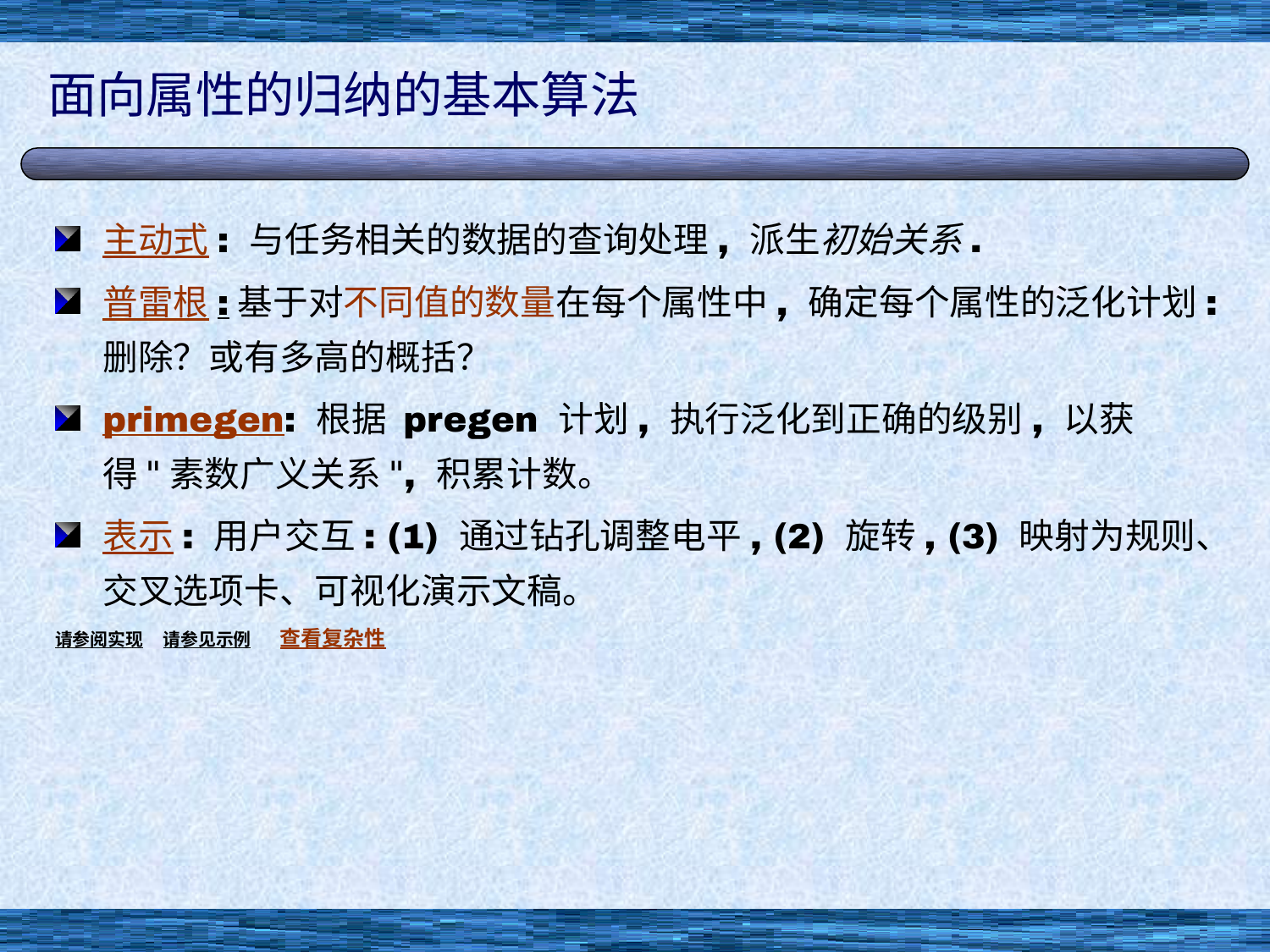

# 面向属性的归纳的基本算法
主动式: 与任务相关的数据的查询处理, 派生初始关系.
普雷根:基于对不同值的数量在每个属性中, 确定每个属性的泛化计划: 删除？或有多高的概括？
primegen: 根据 pregen 计划, 执行泛化到正确的级别, 以获得"素数广义关系", 积累计数。
表示: 用户交互: (1) 通过钻孔调整电平, (2) 旋转, (3) 映射为规则、交叉选项卡、可视化演示文稿。
请参阅实现     请参见示例      查看复杂性